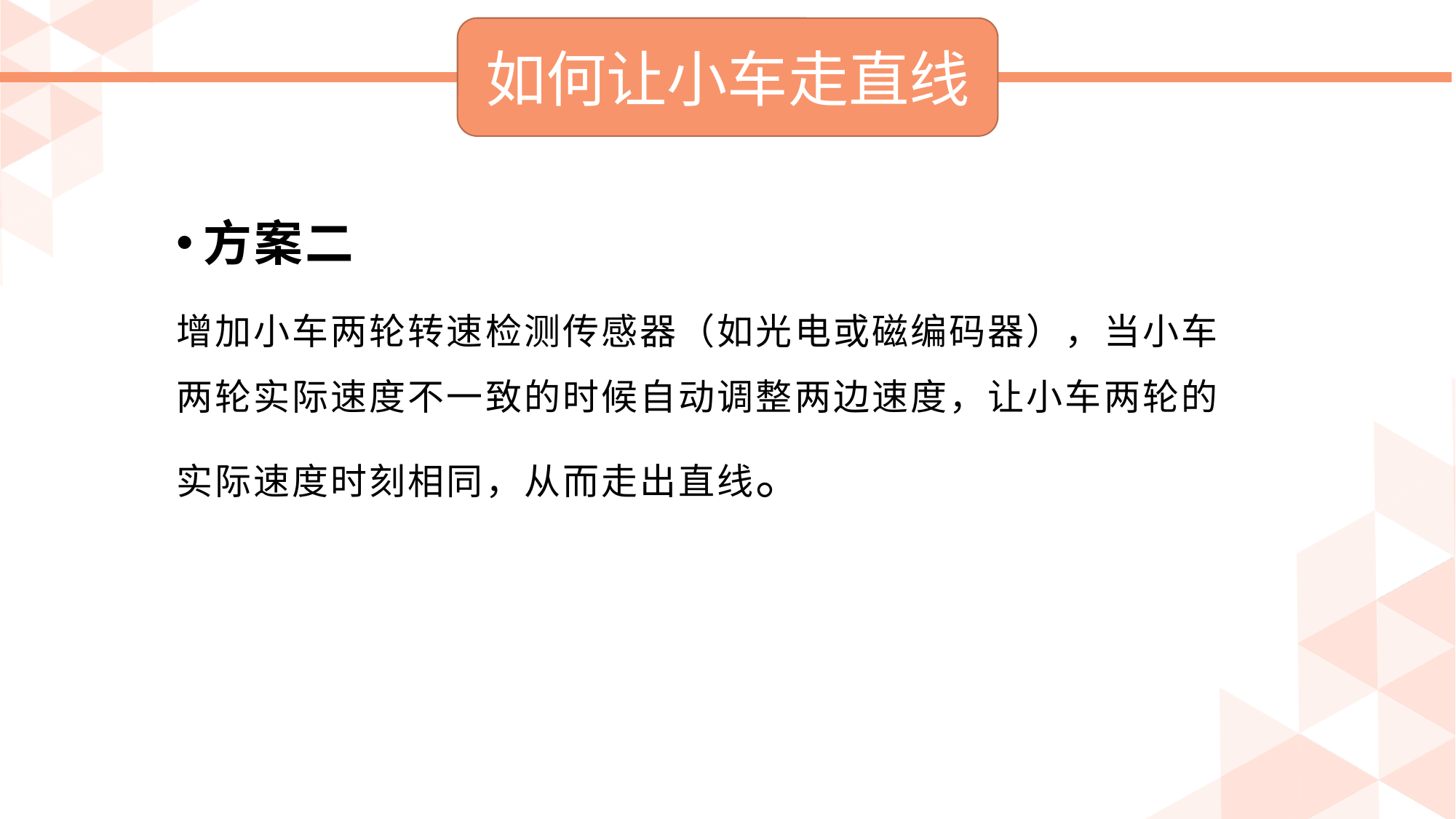

如何让小车走直线
方案二
增加小车两轮转速检测传感器（如光电或磁编码器），当小车两轮实际速度不一致的时候自动调整两边速度，让小车两轮的实际速度时刻相同，从而走出直线。